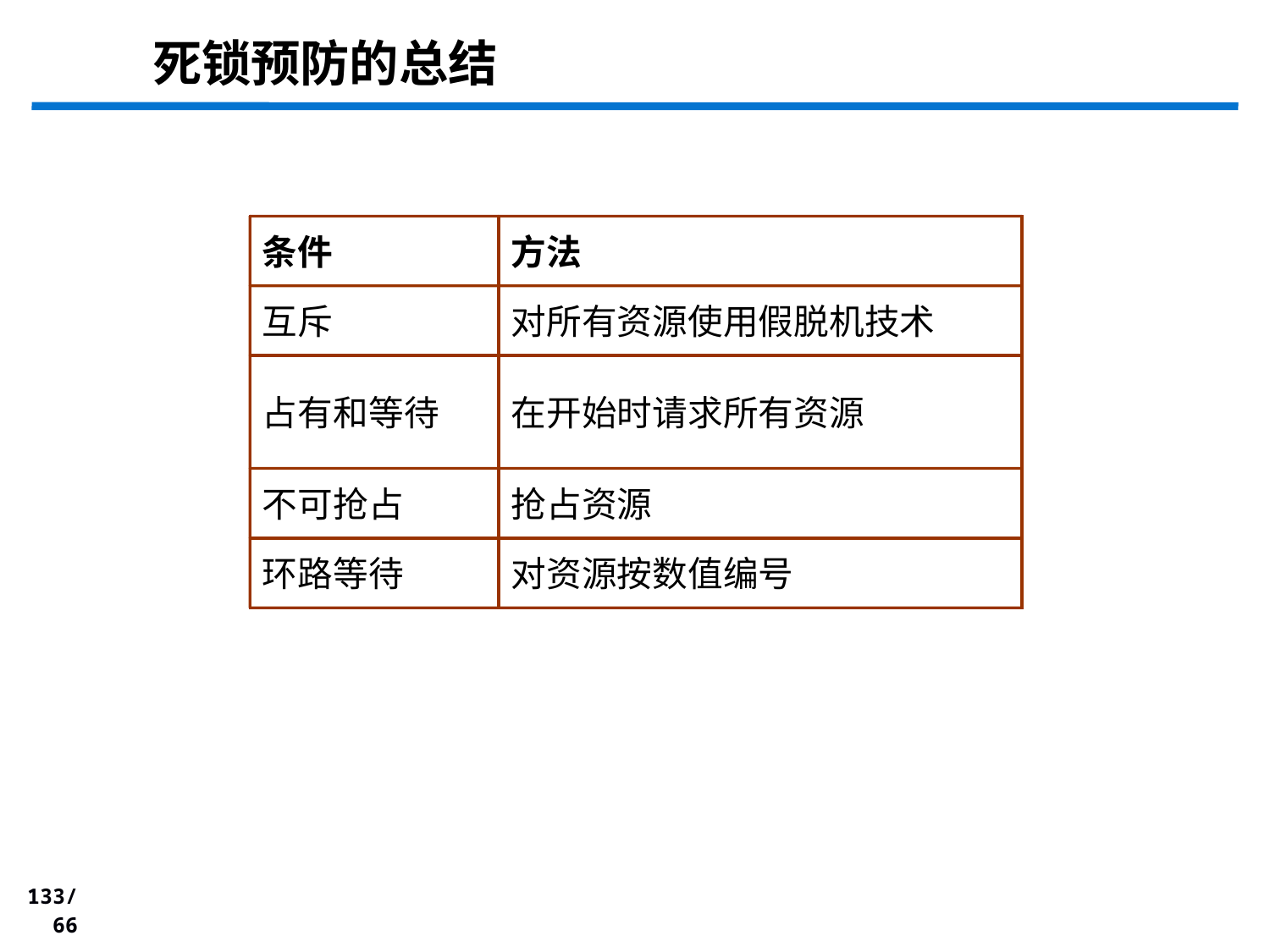

# 死锁预防的总结
条件

方法

互斥

对所有资源使用假脱机技术
占有和等待
在开始时请求所有资源

不可抢占
抢占资源
环路等待

对资源按数值编号